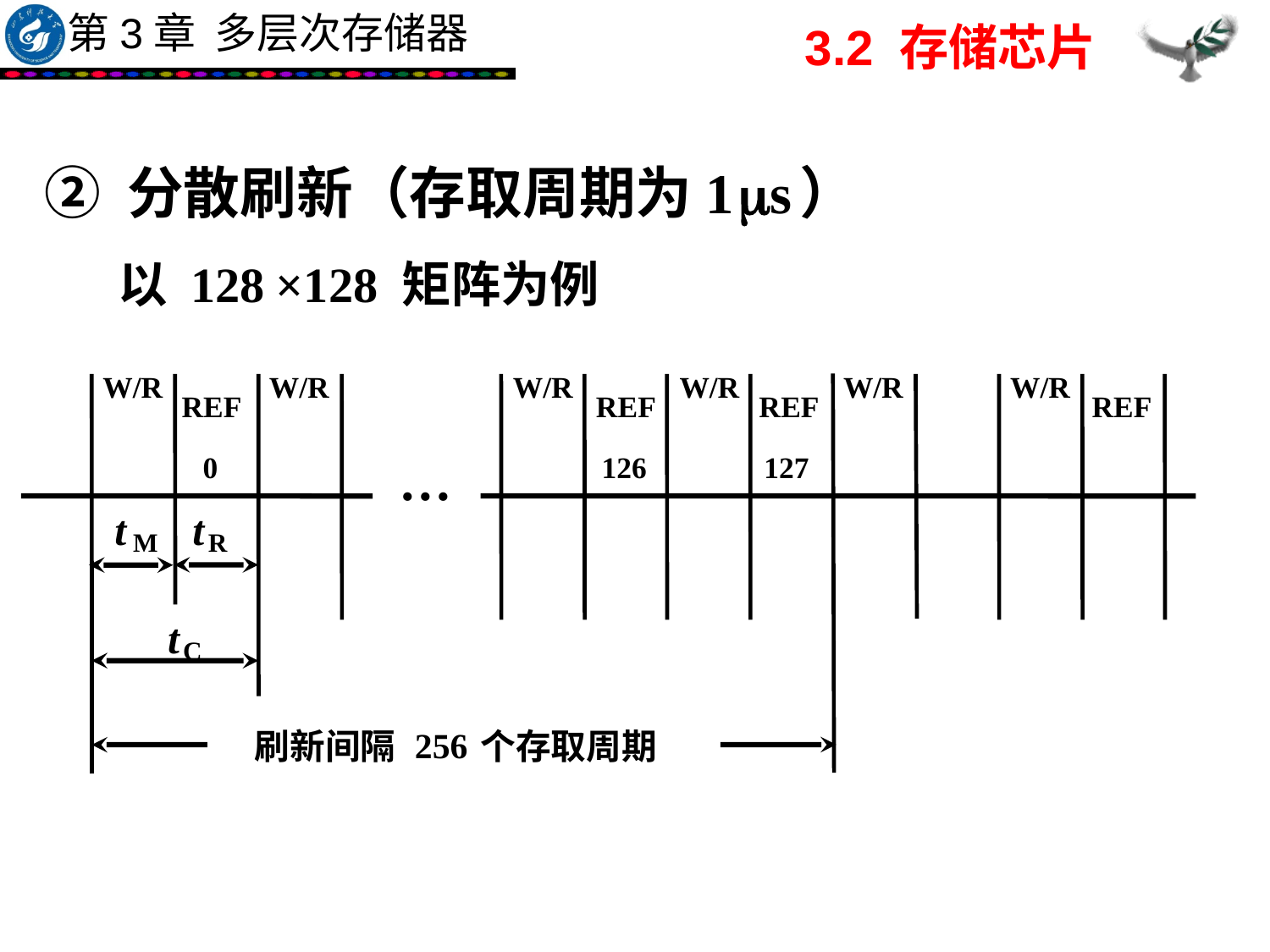

3.2 存储芯片
② 分散刷新（存取周期为1 μs ）
以 128 ×128 矩阵为例
W/R
W/R
W/R
W/R
W/R
W/R

REF
REF
REF
REF
0
126
127

t
t
M
R

t
C

256
刷新间隔
个存取周期

…